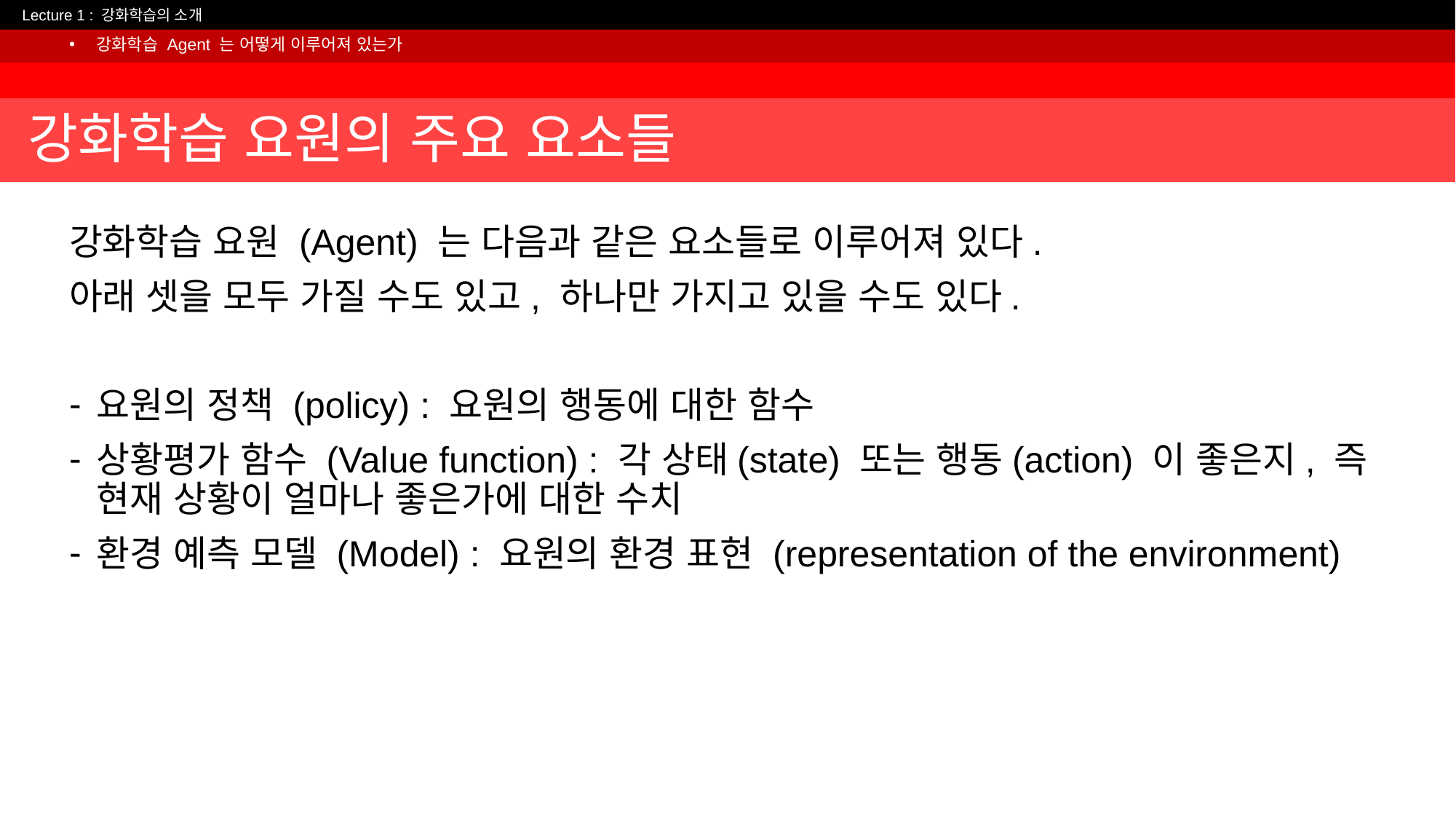

강화학습 Agent 는 어떻게 이루어져 있는가

# 강화학습 요원의 주요 요소들
강화학습 요원 (Agent) 는 다음과 같은 요소들로 이루어져 있다.
아래 셋을 모두 가질 수도 있고, 하나만 가지고 있을 수도 있다.

요원의 정책 (policy) : 요원의 행동에 대한 함수
상황평가 함수 (Value function) : 각 상태(state) 또는 행동(action) 이 좋은지, 즉 현재 상황이 얼마나 좋은가에 대한 수치
환경 예측 모델 (Model) : 요원의 환경 표현 (representation of the environment)